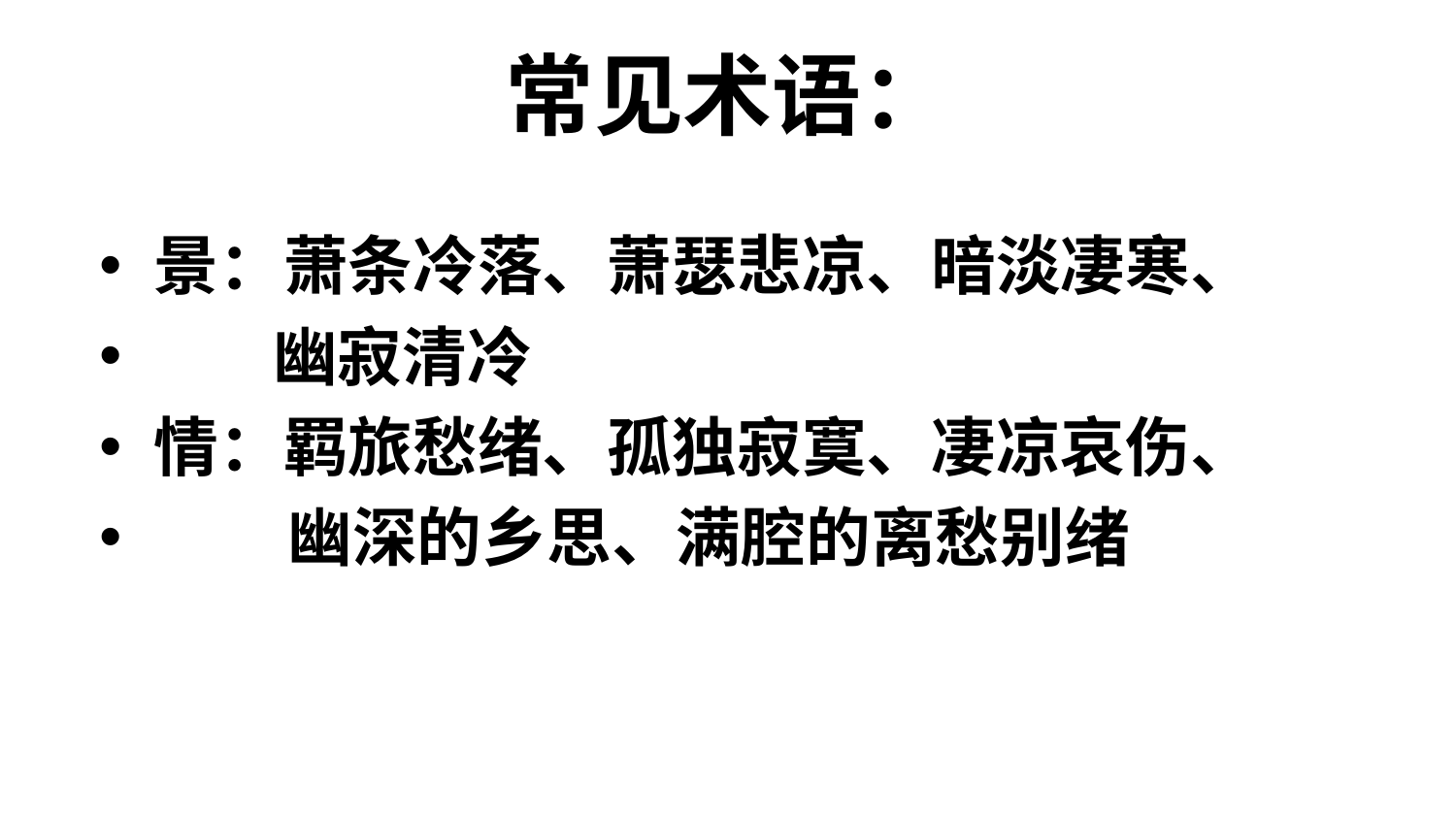

# 常见术语：
景：萧条冷落、萧瑟悲凉、暗淡凄寒、
       幽寂清冷
情：羁旅愁绪、孤独寂寞、凄凉哀伤、
        幽深的乡思、满腔的离愁别绪